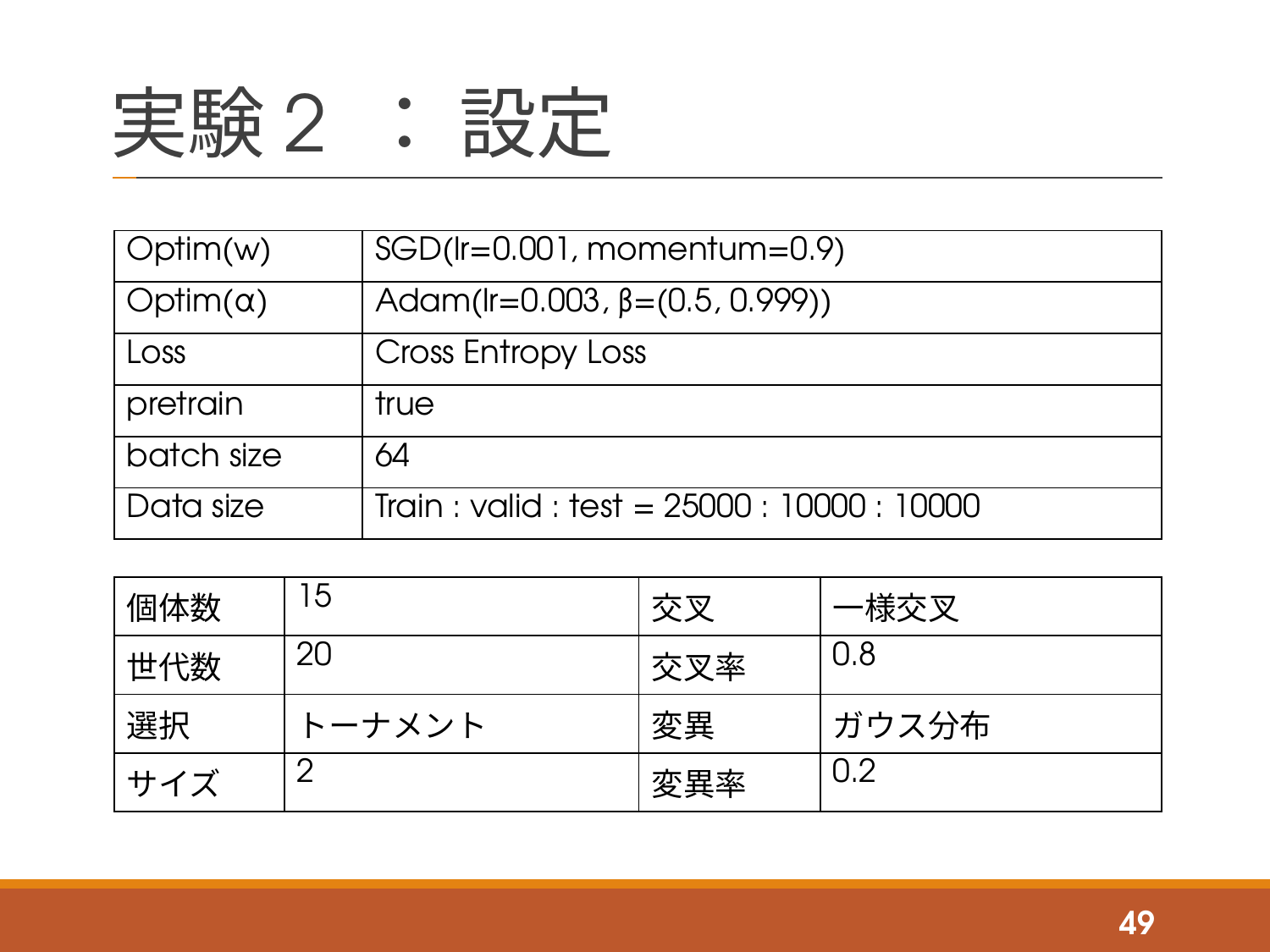

# 実験2 ： 設定
| Optim(w) | SGD(lr=0.001, momentum=0.9) |
| --- | --- |
| Optim(α) | Adam(lr=0.003, β=(0.5, 0.999)) |
| Loss | Cross Entropy Loss |
| pretrain | true |
| batch size | 64 |
| Data size | Train : valid : test = 25000 : 10000 : 10000 |
| 個体数 | 15 | 交叉 | 一様交叉 |
| --- | --- | --- | --- |
| 世代数 | 20 | 交叉率 | 0.8 |
| 選択 | トーナメント | 変異 | ガウス分布 |
| サイズ | 2 | 変異率 | 0.2 |
49